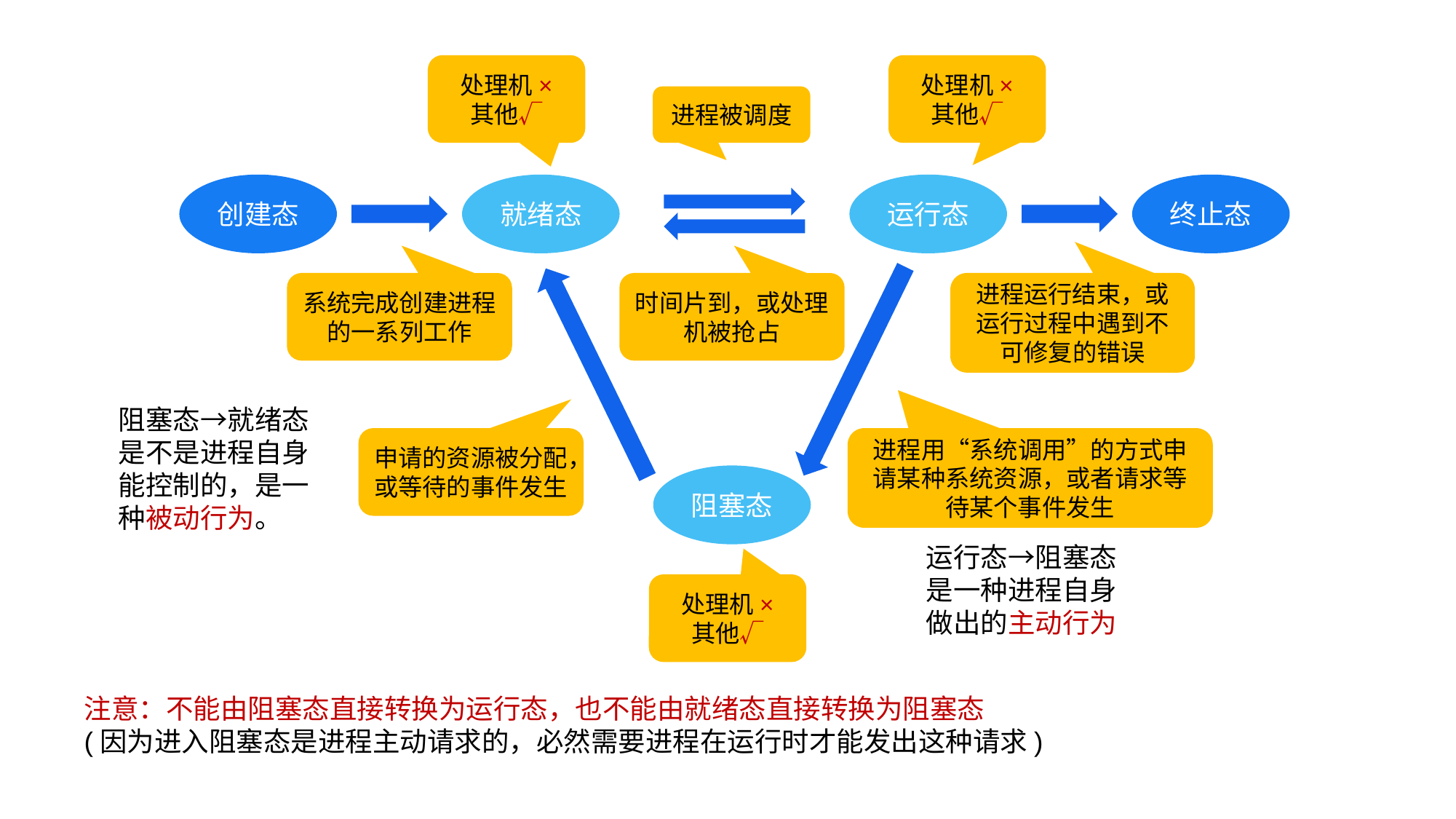

处理机×
其他√
处理机×
其他√
进程被调度

创建态
就绪态
运行态
终止态

系统完成创建进程的一系列工作
时间片到，或处理机被抢占
进程运行结束，或运行过程中遇到不可修复的错误
阻塞态→就绪态是不是进程自身能控制的，是一种被动行为。
申请的资源被分配，或等待的事件发生
进程用“系统调用”的方式申请某种系统资源，或者请求等待某个事件发生
阻塞态
运行态→阻塞态是一种进程自身做出的主动行为
处理机×
其他√
注意：不能由阻塞态直接转换为运行态，也不能由就绪态直接转换为阻塞态
(因为进入阻塞态是进程主动请求的，必然需要进程在运行时才能发出这种请求)